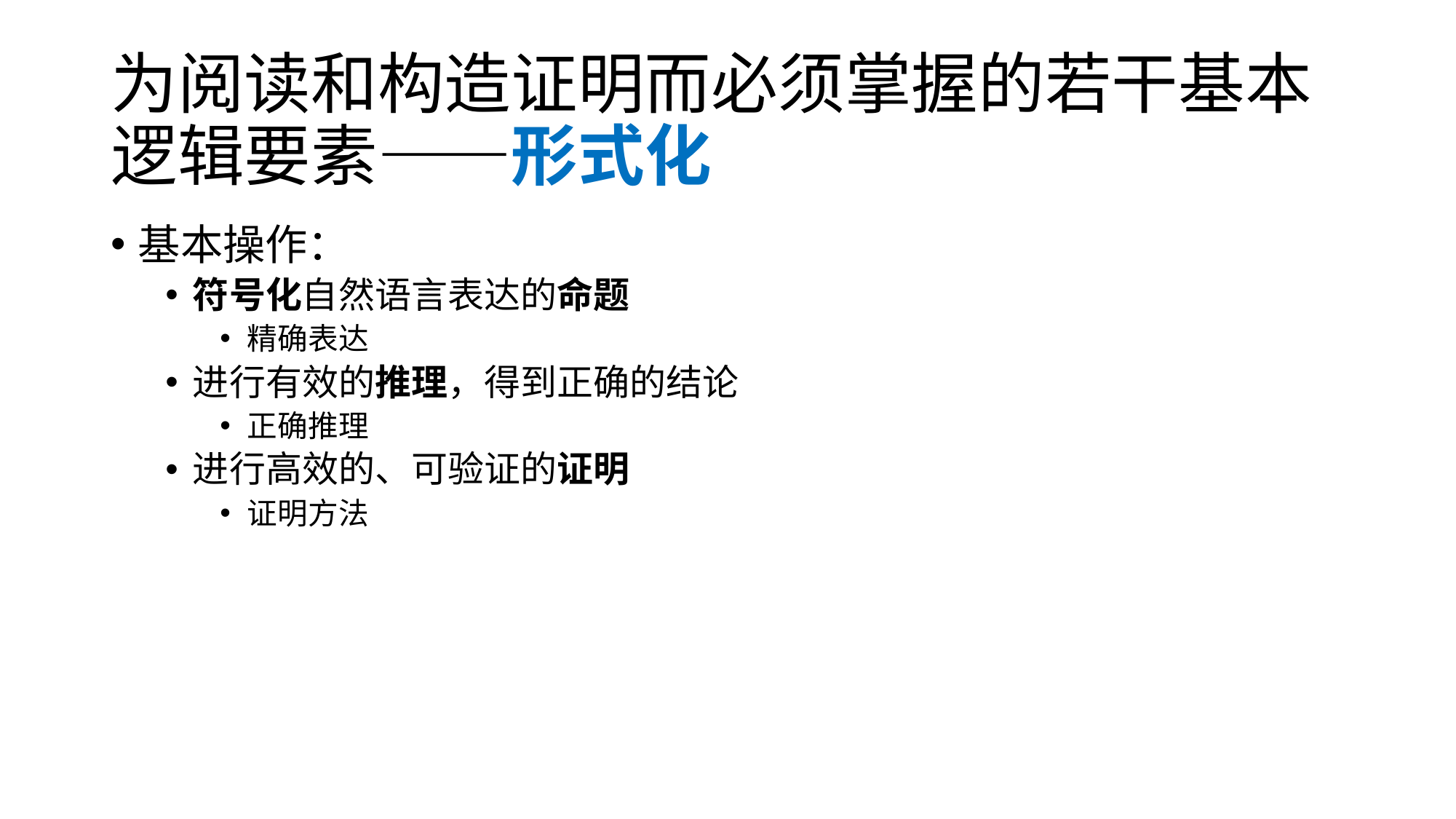

# 为阅读和构造证明而必须掌握的若干基本逻辑要素——形式化
基本操作：
符号化自然语言表达的命题
精确表达
进行有效的推理，得到正确的结论
正确推理
进行高效的、可验证的证明
证明方法